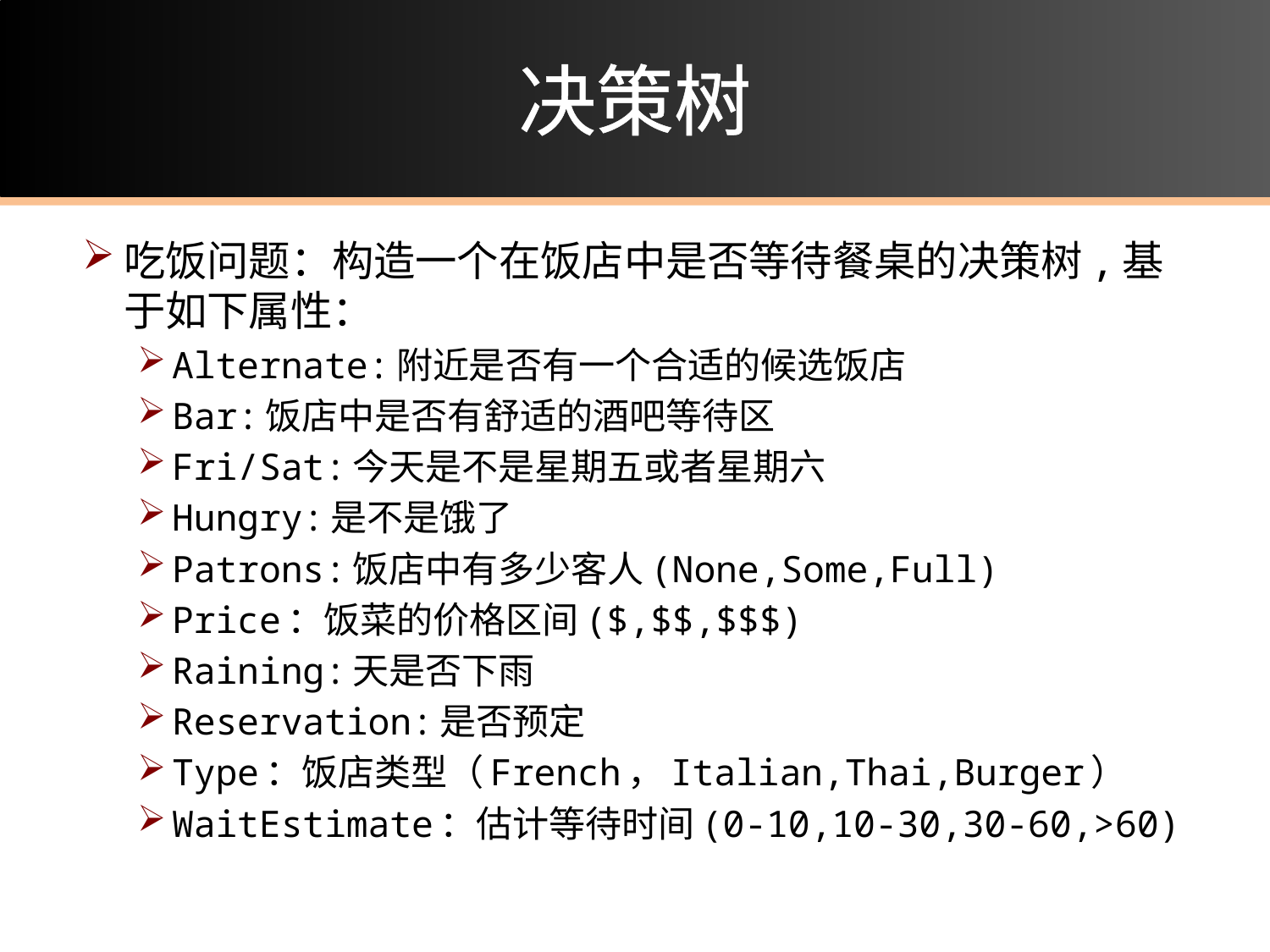

# 决策树
吃饭问题：构造一个在饭店中是否等待餐桌的决策树,基于如下属性：
Alternate:附近是否有一个合适的候选饭店
Bar:饭店中是否有舒适的酒吧等待区
Fri/Sat:今天是不是星期五或者星期六
Hungry:是不是饿了
Patrons:饭店中有多少客人(None,Some,Full)
Price：饭菜的价格区间($,$$,$$$)
Raining:天是否下雨
Reservation:是否预定
Type：饭店类型（French，Italian,Thai,Burger）
WaitEstimate：估计等待时间(0-10,10-30,30-60,>60)